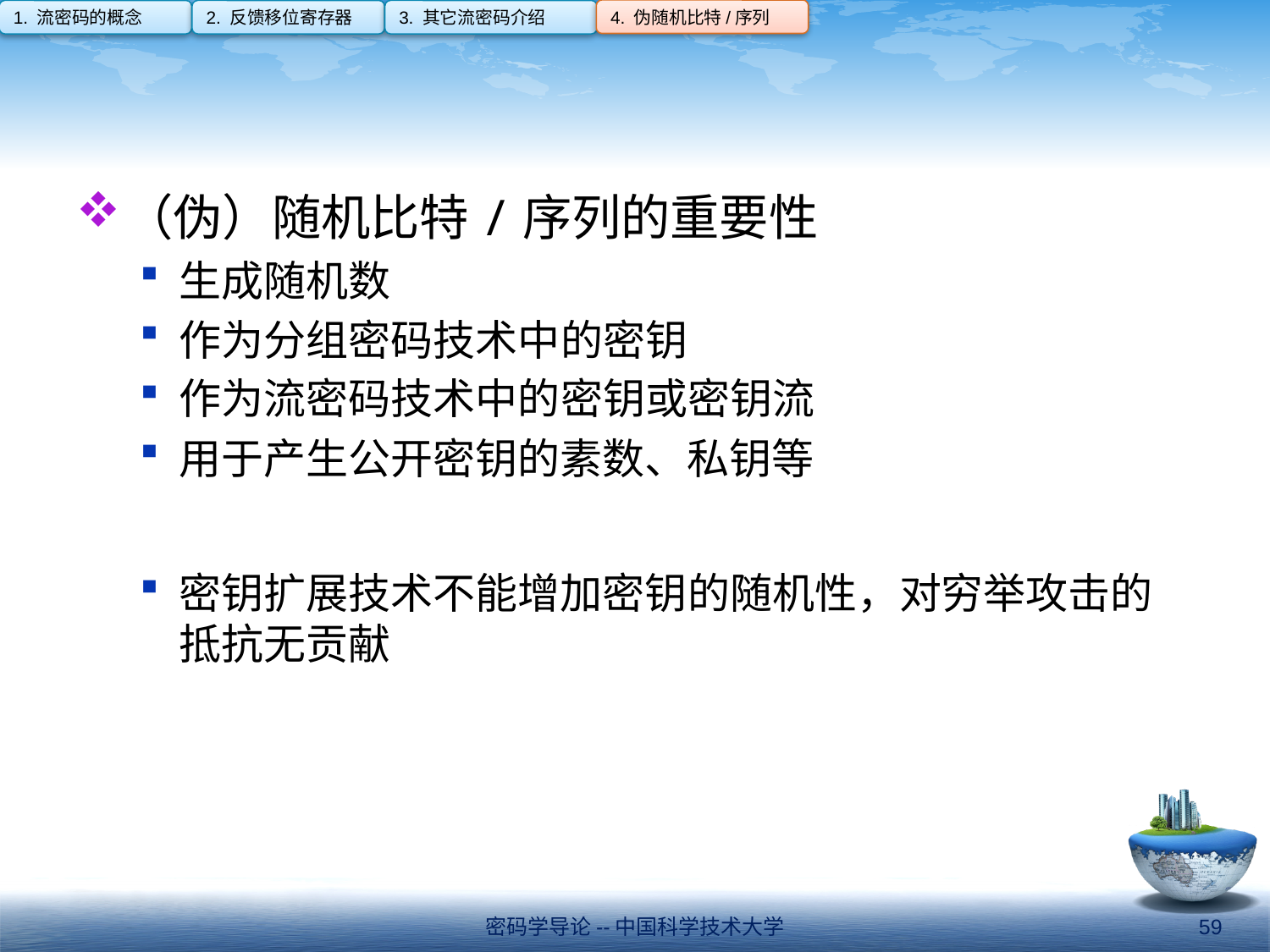

4. 伪随机比特/序列
1. 流密码的概念
2. 反馈移位寄存器
3. 其它流密码介绍
#
（伪）随机比特/序列的重要性
生成随机数
作为分组密码技术中的密钥
作为流密码技术中的密钥或密钥流
用于产生公开密钥的素数、私钥等

密钥扩展技术不能增加密钥的随机性，对穷举攻击的抵抗无贡献
密码学导论--中国科学技术大学
59